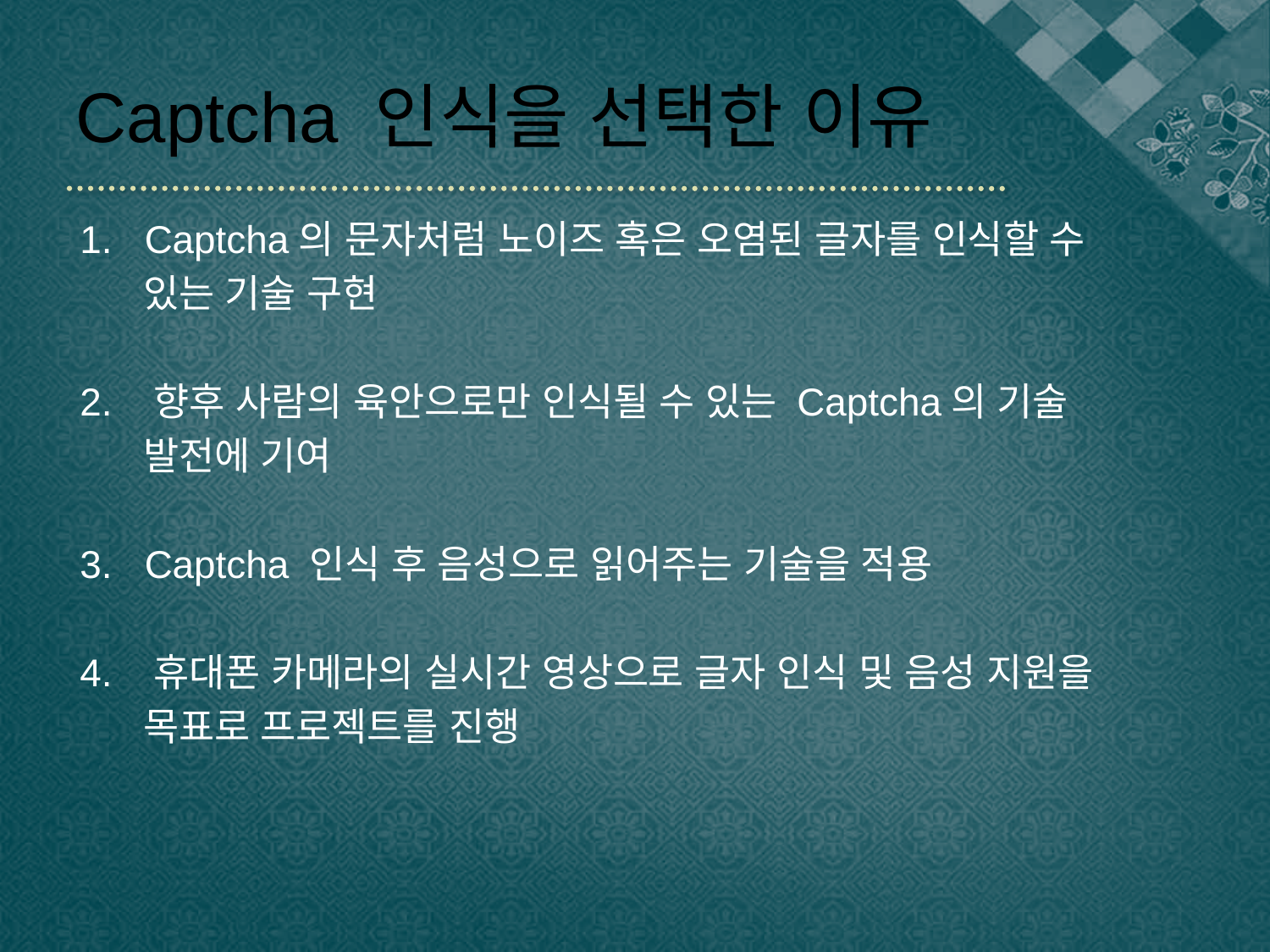

# Captcha 인식을 선택한 이유
1.   Captcha의 문자처럼 노이즈 혹은 오염된 글자를 인식할 수
     있는 기술 구현

2.   향후 사람의 육안으로만 인식될 수 있는 Captcha의 기술
     발전에 기여

3.   Captcha 인식 후 음성으로 읽어주는 기술을 적용

4.   휴대폰 카메라의 실시간 영상으로 글자 인식 및 음성 지원을
     목표로 프로젝트를 진행